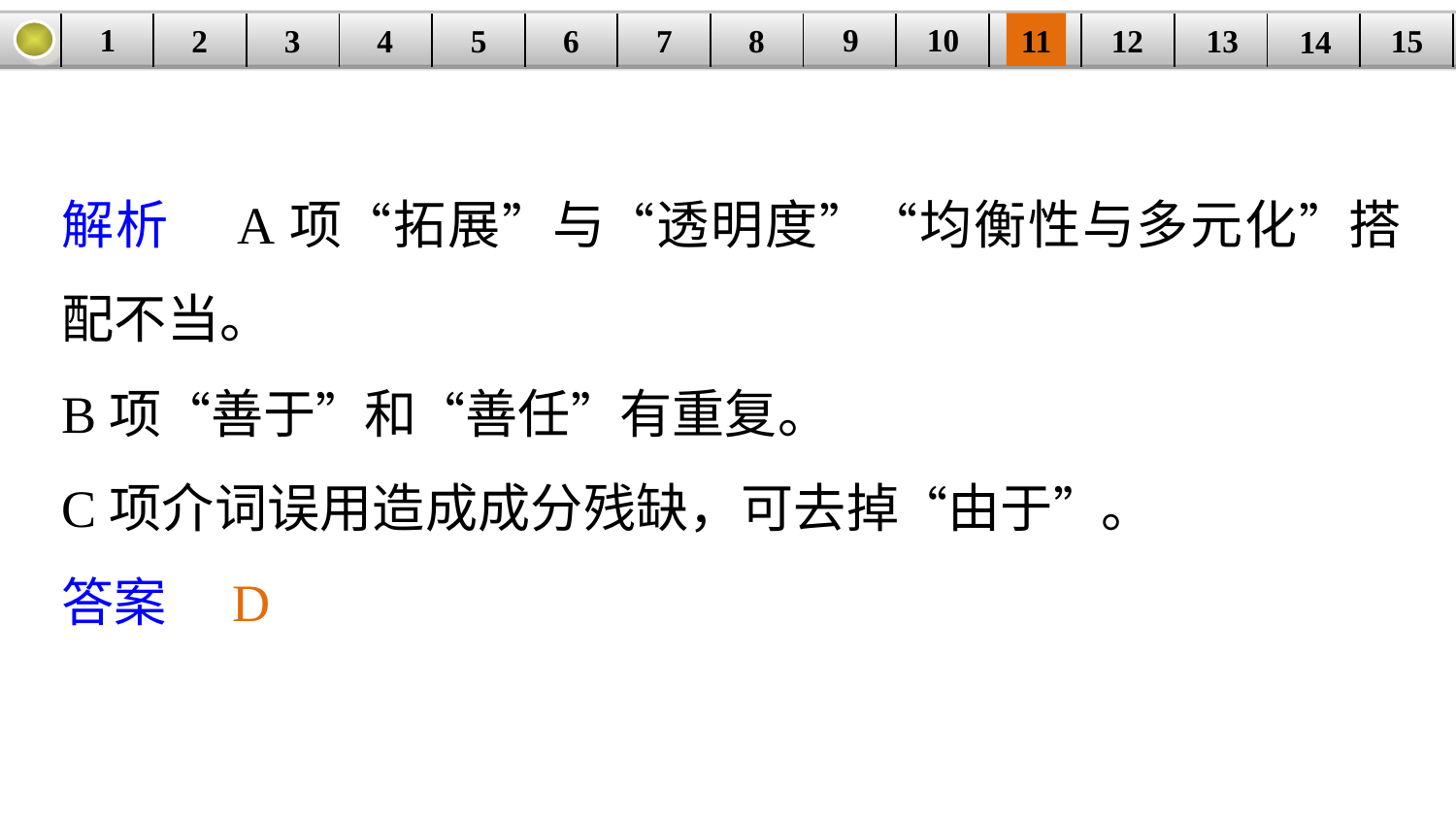

9
10
1
3
4
5
6
8
11
2
12
15
|  |  |  |  |  |  |  |  |  |  |  |  |  |  |  |
| --- | --- | --- | --- | --- | --- | --- | --- | --- | --- | --- | --- | --- | --- | --- |
7
13
14

解析　A项“拓展”与“透明度”“均衡性与多元化”搭配不当。
B项“善于”和“善任”有重复。
C项介词误用造成成分残缺，可去掉“由于”。
答案　D